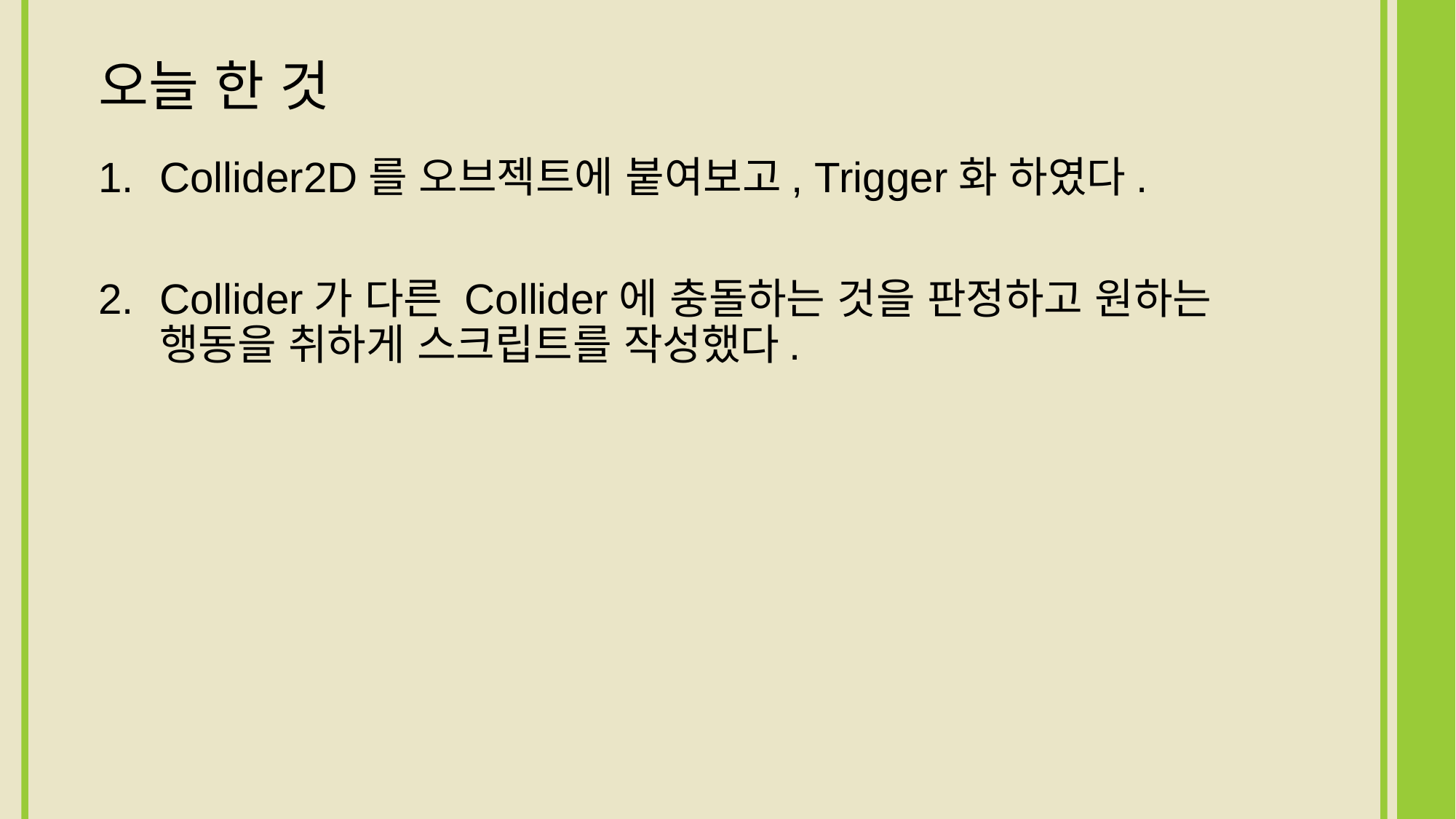

# 오늘 한 것
Collider2D를 오브젝트에 붙여보고, Trigger화 하였다.

Collider가 다른 Collider에 충돌하는 것을 판정하고 원하는 행동을 취하게 스크립트를 작성했다.